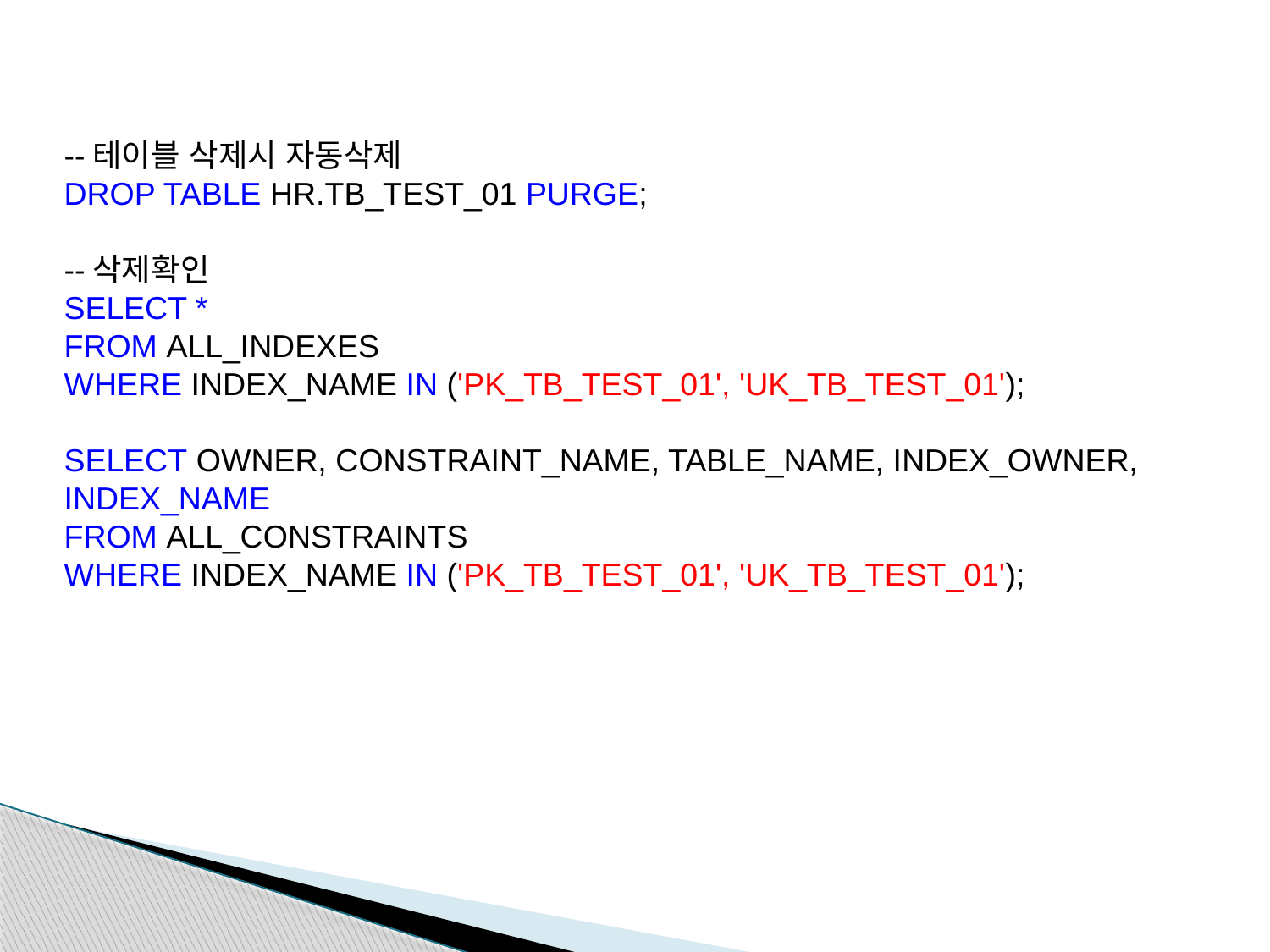

--테이블 삭제시 자동삭제
DROP TABLE HR.TB_TEST_01 PURGE;

--삭제확인
SELECT *
FROM ALL_INDEXES
WHERE INDEX_NAME IN ('PK_TB_TEST_01', 'UK_TB_TEST_01');

SELECT OWNER, CONSTRAINT_NAME, TABLE_NAME, INDEX_OWNER, INDEX_NAME
FROM ALL_CONSTRAINTS
WHERE INDEX_NAME IN ('PK_TB_TEST_01', 'UK_TB_TEST_01');